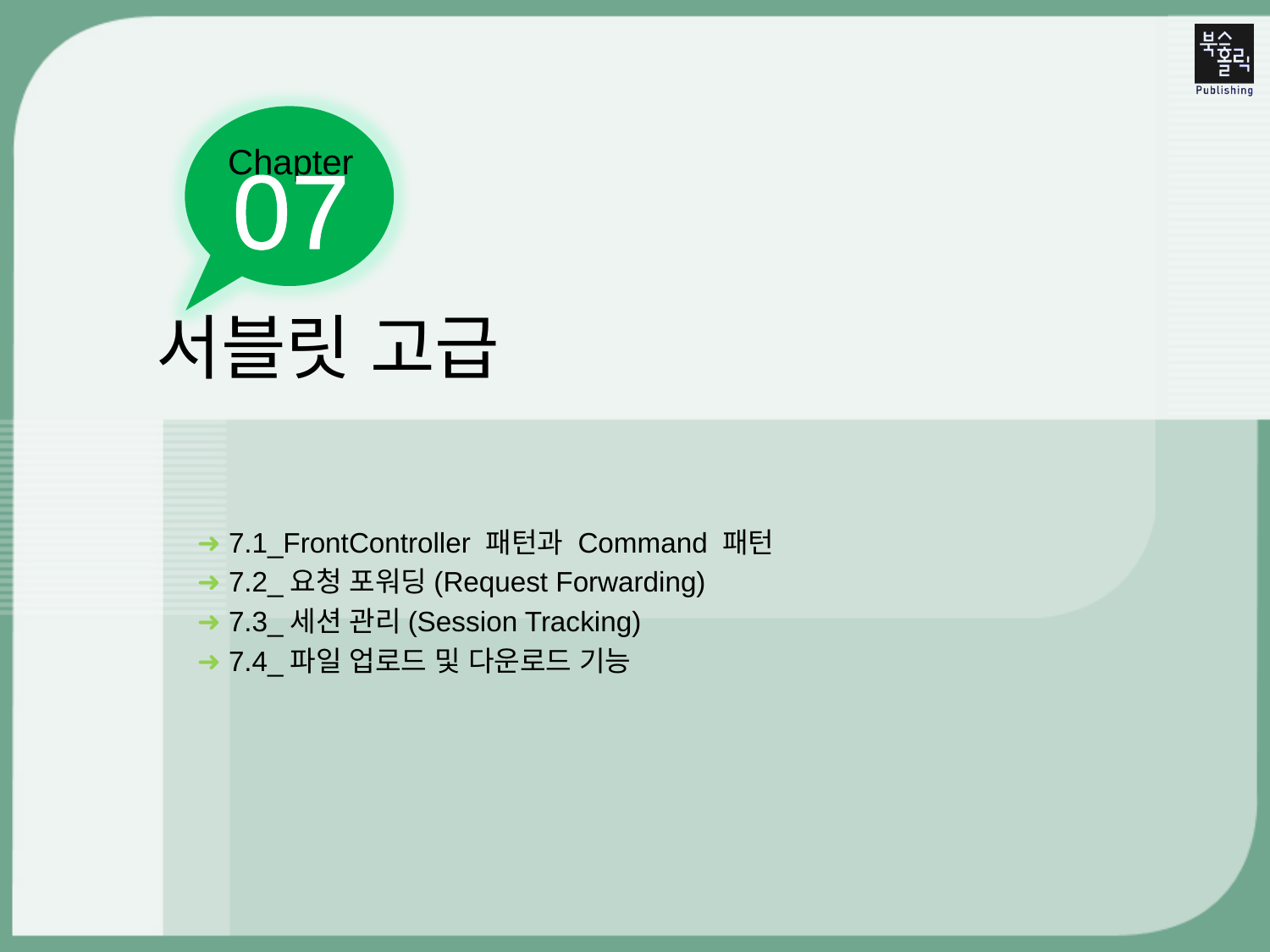

Chapter
07

# 서블릿 고급
➜ 7.1_FrontController 패턴과 Command 패턴
➜ 7.2_요청 포워딩(Request Forwarding)
➜ 7.3_세션 관리(Session Tracking)
➜ 7.4_파일 업로드 및 다운로드 기능